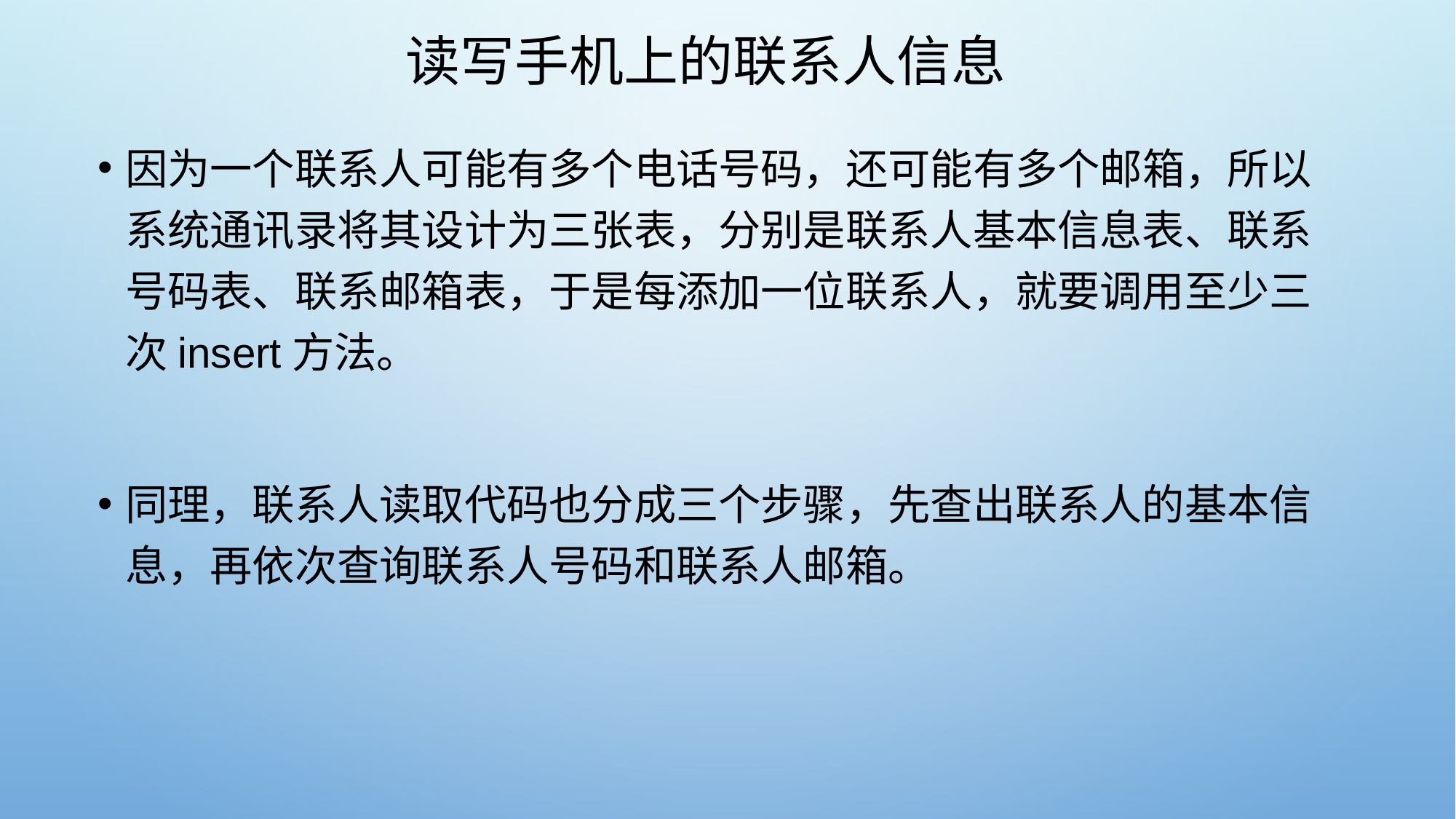

# 读写手机上的联系人信息
因为一个联系人可能有多个电话号码，还可能有多个邮箱，所以系统通讯录将其设计为三张表，分别是联系人基本信息表、联系号码表、联系邮箱表，于是每添加一位联系人，就要调用至少三次insert方法。

同理，联系人读取代码也分成三个步骤，先查出联系人的基本信息，再依次查询联系人号码和联系人邮箱。